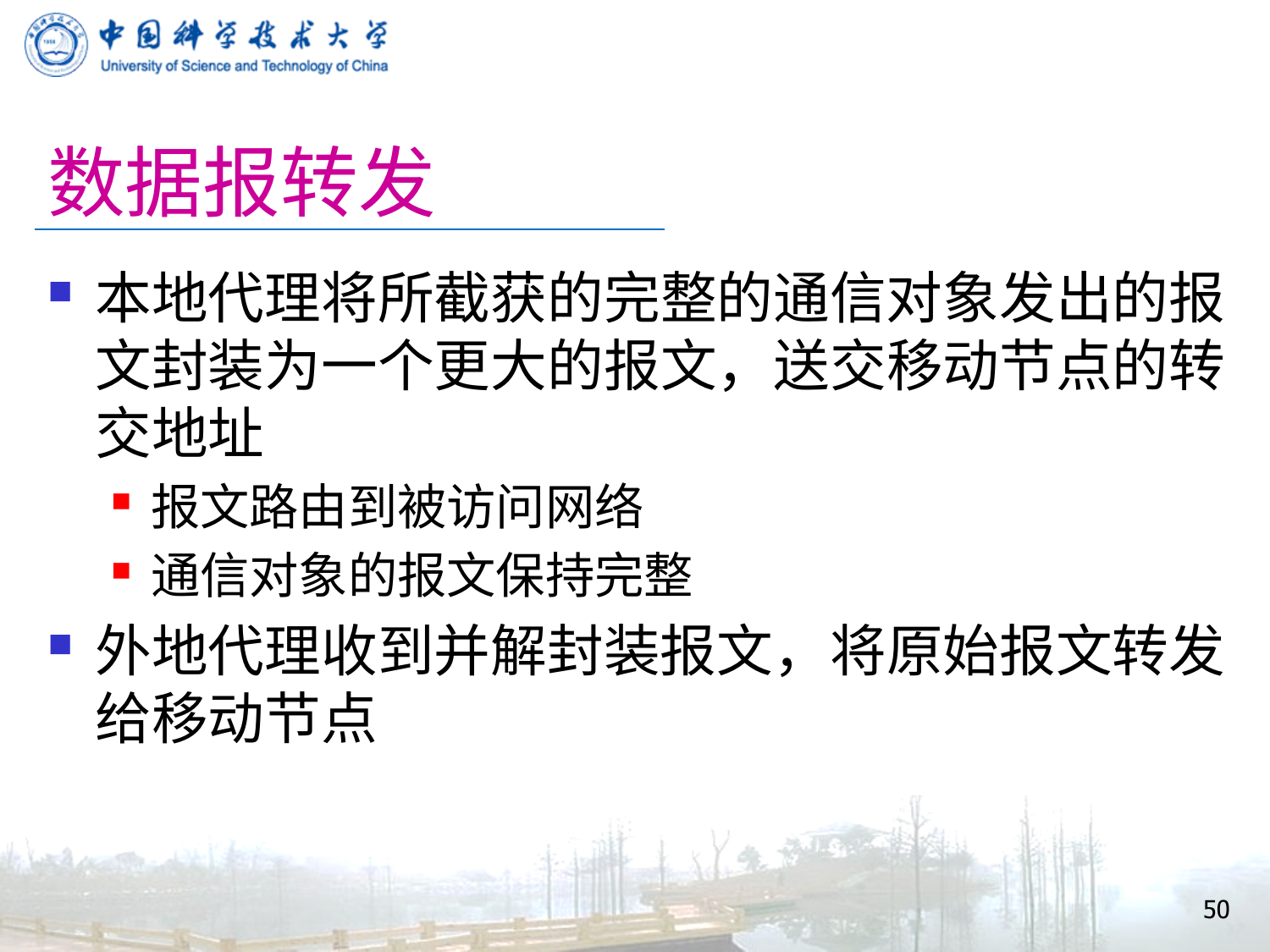

# 数据报转发
本地代理将所截获的完整的通信对象发出的报文封装为一个更大的报文，送交移动节点的转交地址
报文路由到被访问网络
通信对象的报文保持完整
外地代理收到并解封装报文，将原始报文转发给移动节点
50